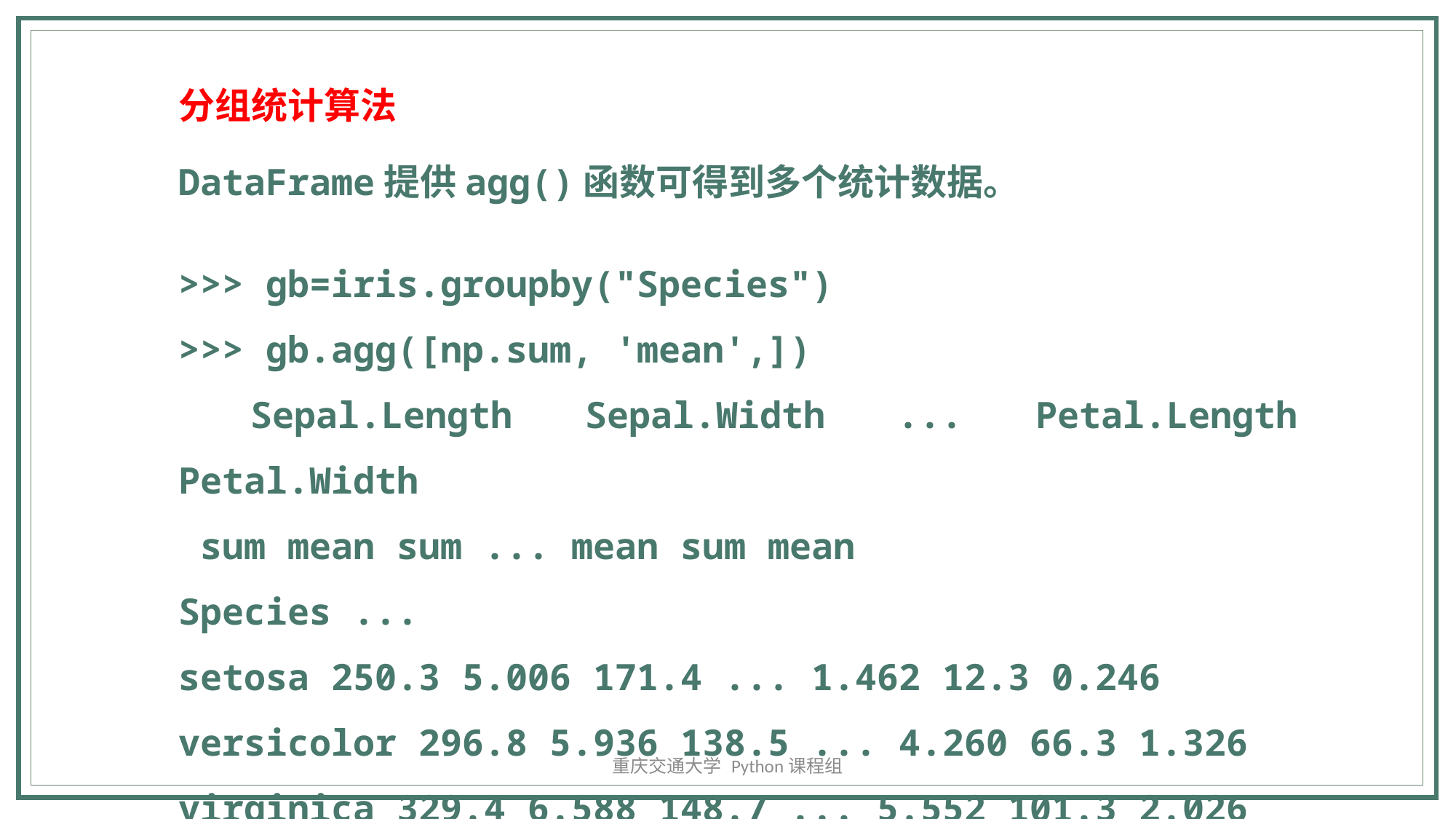

分组统计算法
DataFrame提供agg()函数可得到多个统计数据。
>>> gb=iris.groupby("Species")
>>> gb.agg([np.sum, 'mean',])
 Sepal.Length Sepal.Width ... Petal.Length Petal.Width
 sum mean sum ... mean sum mean
Species ...
setosa 250.3 5.006 171.4 ... 1.462 12.3 0.246
versicolor 296.8 5.936 138.5 ... 4.260 66.3 1.326
virginica 329.4 6.588 148.7 ... 5.552 101.3 2.026
重庆交通大学 Python课程组